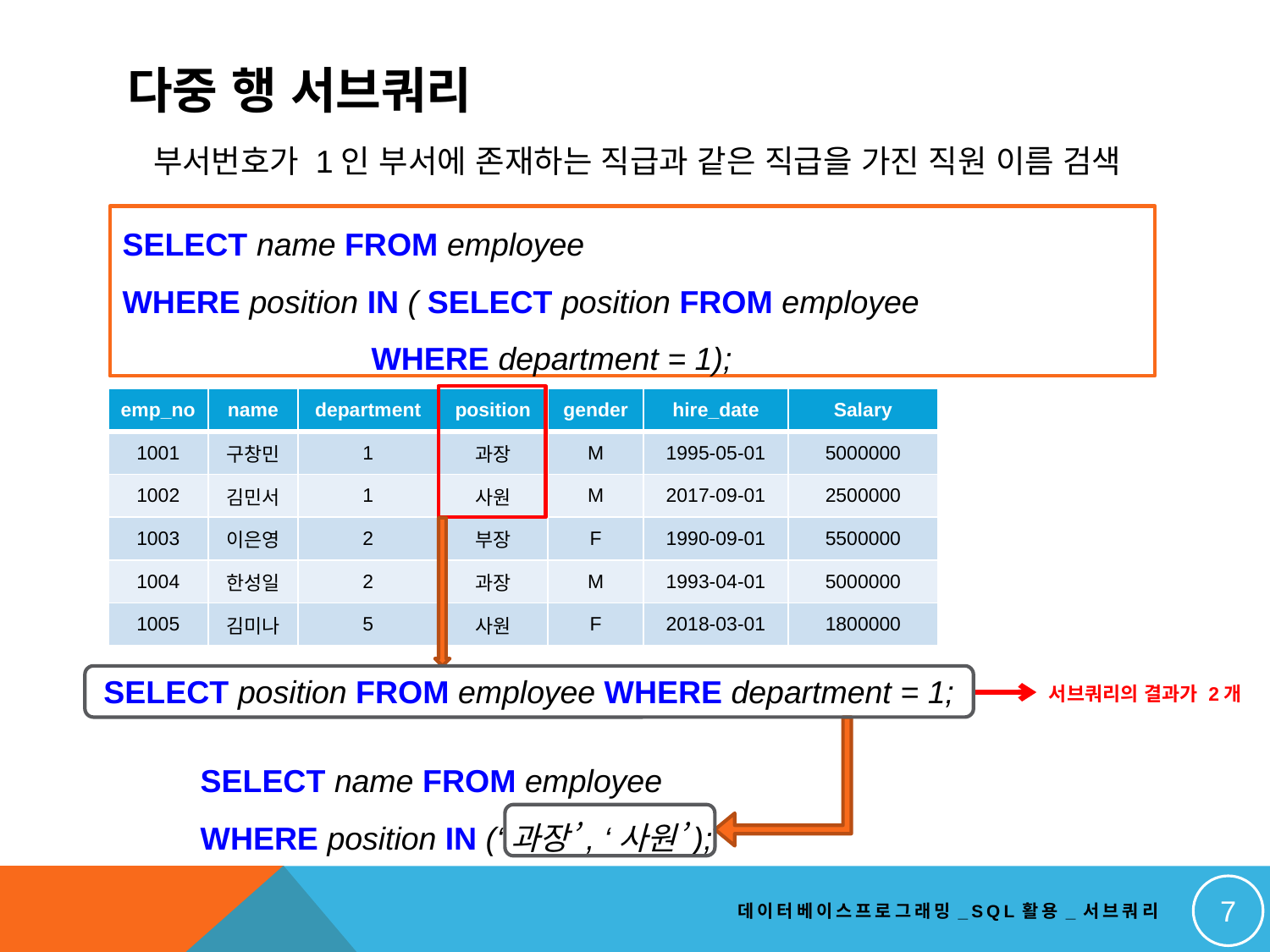

# 다중 행 서브쿼리
부서번호가 1인 부서에 존재하는 직급과 같은 직급을 가진 직원 이름 검색
SELECT name FROM employee
WHERE position IN ( SELECT position FROM employee
                            WHERE department = 1);

| emp\_no | name | department | position | gender | hire\_date | Salary |
| --- | --- | --- | --- | --- | --- | --- |
| 1001 | 구창민 | 1 | 과장 | M | 1995-05-01 | 5000000 |
| 1002 | 김민서 | 1 | 사원 | M | 2017-09-01 | 2500000 |
| 1003 | 이은영 | 2 | 부장 | F | 1990-09-01 | 5500000 |
| 1004 | 한성일 | 2 | 과장 | M | 1993-04-01 | 5000000 |
| 1005 | 김미나 | 5 | 사원 | F | 2018-03-01 | 1800000 |

SELECT position FROM employee WHERE department = 1;

서브쿼리의 결과가 2개

SELECT name FROM employee
WHERE position IN (‘과장’, ‘사원’);

7
데이터베이스프로그래밍_SQL활용_서브쿼리